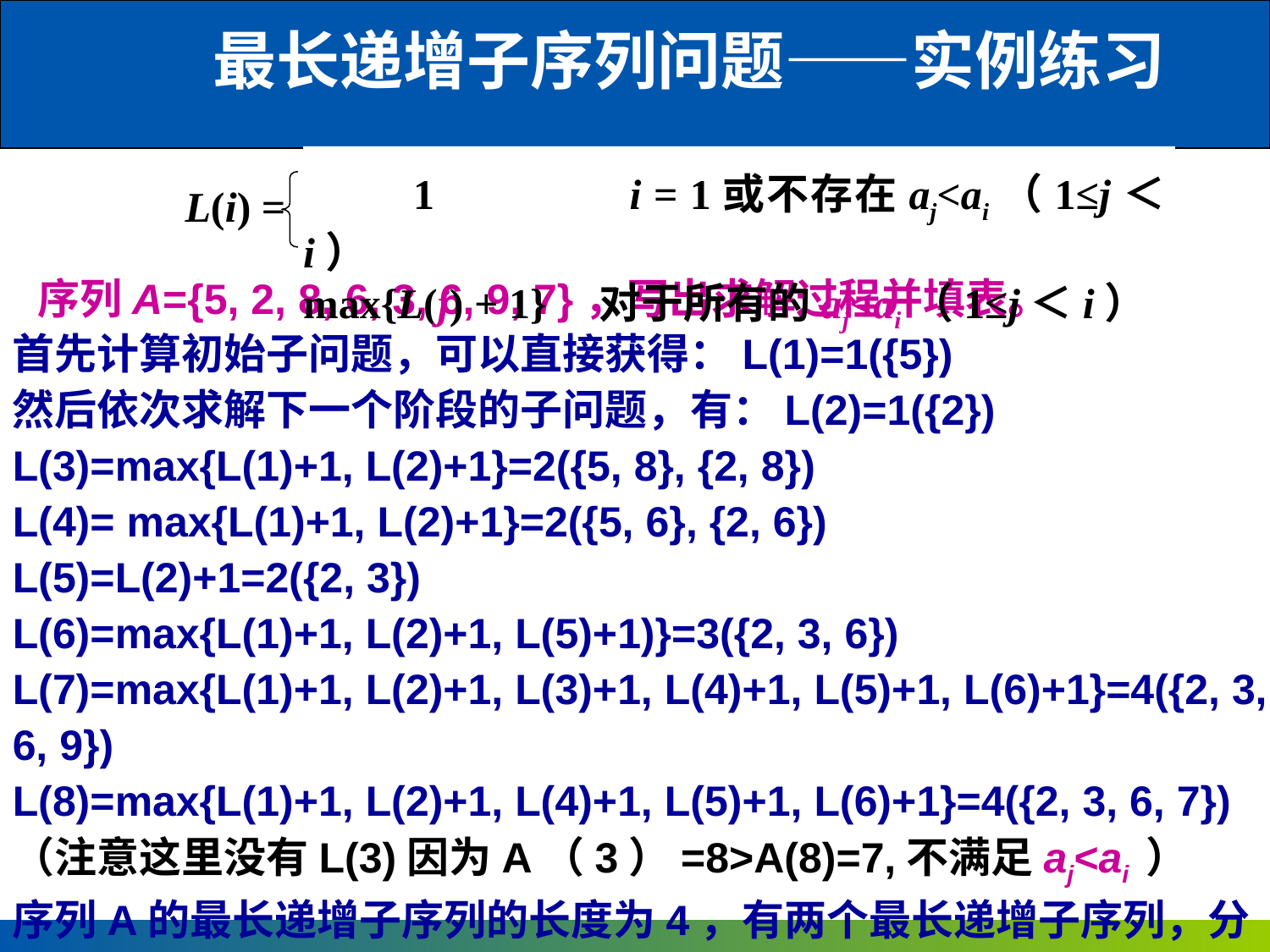

最长递增子序列问题——实例练习

         1                i = 1或不存在aj<ai（1≤j＜i）
max{L(j) + 1}    对于所有的aj<ai（1≤j＜i）

L(i) =
序列A={5, 2, 8, 6, 3, 6, 9, 7}，写出求解过程并填表。
首先计算初始子问题，可以直接获得：L(1)=1({5})
然后依次求解下一个阶段的子问题，有：L(2)=1({2})
L(3)=max{L(1)+1, L(2)+1}=2({5, 8}, {2, 8})
L(4)= max{L(1)+1, L(2)+1}=2({5, 6}, {2, 6})
L(5)=L(2)+1=2({2, 3})
L(6)=max{L(1)+1, L(2)+1, L(5)+1)}=3({2, 3, 6})
L(7)=max{L(1)+1, L(2)+1, L(3)+1, L(4)+1, L(5)+1, L(6)+1}=4({2, 3, 6, 9})
L(8)=max{L(1)+1, L(2)+1, L(4)+1, L(5)+1, L(6)+1}=4({2, 3, 6, 7})
（注意这里没有L(3)因为A（3）=8>A(8)=7,不满足aj<ai ）
序列A的最长递增子序列的长度为4，有两个最长递增子序列，分别是{2, 3, 6, 9}和{2, 3, 6, 7})。